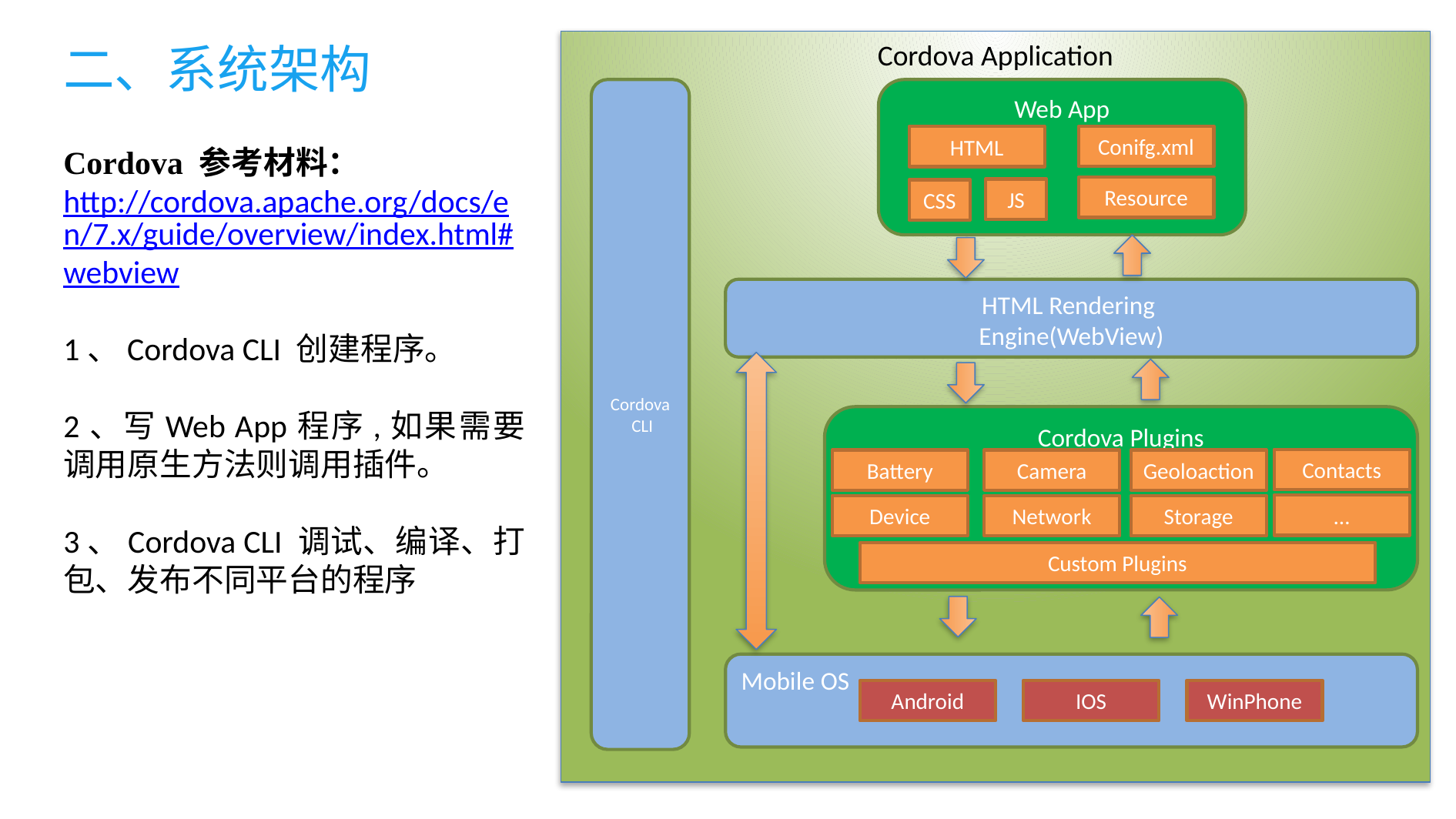

# 二、系统架构
Cordova Application
Cordova
 CLI
Web App
Conifg.xml
HTML
Resource
JS
CSS

HTML Rendering
Engine(WebView)

Cordova Plugins
Contacts
Geoloaction
Camera
Battery
…
Storage
Network
Device
Custom Plugins
Mobile OS
IOS
WinPhone
Android

Cordova 参考材料：
http://cordova.apache.org/docs/en/7.x/guide/overview/index.html#webview

1、Cordova CLI 创建程序。

2、写Web App程序,如果需要调用原生方法则调用插件。

3、Cordova CLI 调试、编译、打包、发布不同平台的程序